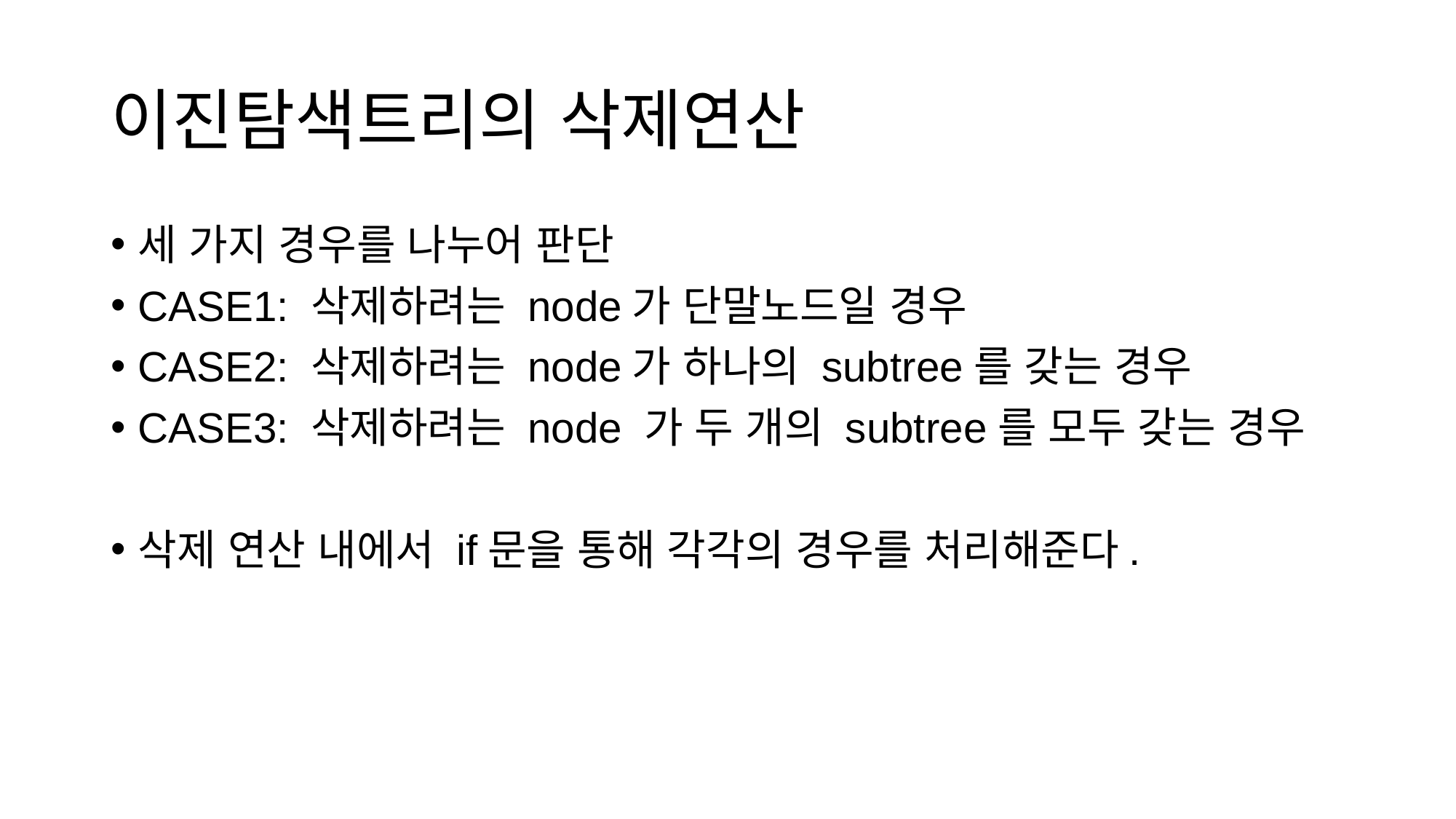

# 이진탐색트리의 삭제연산
세 가지 경우를 나누어 판단
CASE1: 삭제하려는 node가 단말노드일 경우
CASE2: 삭제하려는 node가 하나의 subtree를 갖는 경우
CASE3: 삭제하려는 node 가 두 개의 subtree를 모두 갖는 경우

삭제 연산 내에서 if문을 통해 각각의 경우를 처리해준다.